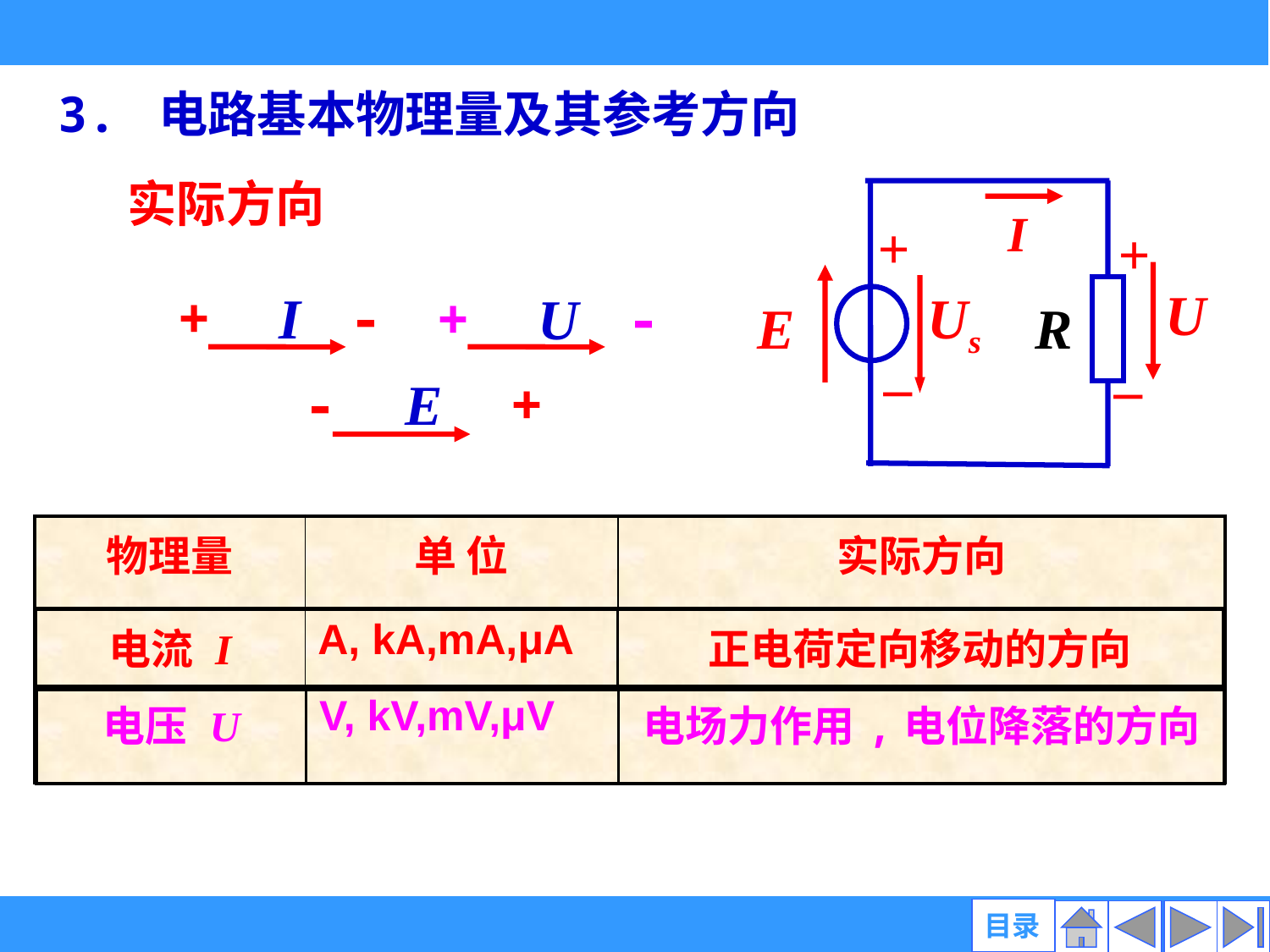

3. 电路基本物理量及其参考方向
实际方向

I
+
+

U

Us

E
R

_
_

+  I  -
+  U  -

-  E  +

| 物理量 | 单 位 | 实际方向 |
| --- | --- | --- |
|  |  |  |
|  |  |  |
| 电流 I | A, kA,mA,μA | 正电荷定向移动的方向 |
| --- | --- | --- |
| 电压 U | V, kV,mV,μV | 电场力作用,电位降落的方向 |
| --- | --- | --- |